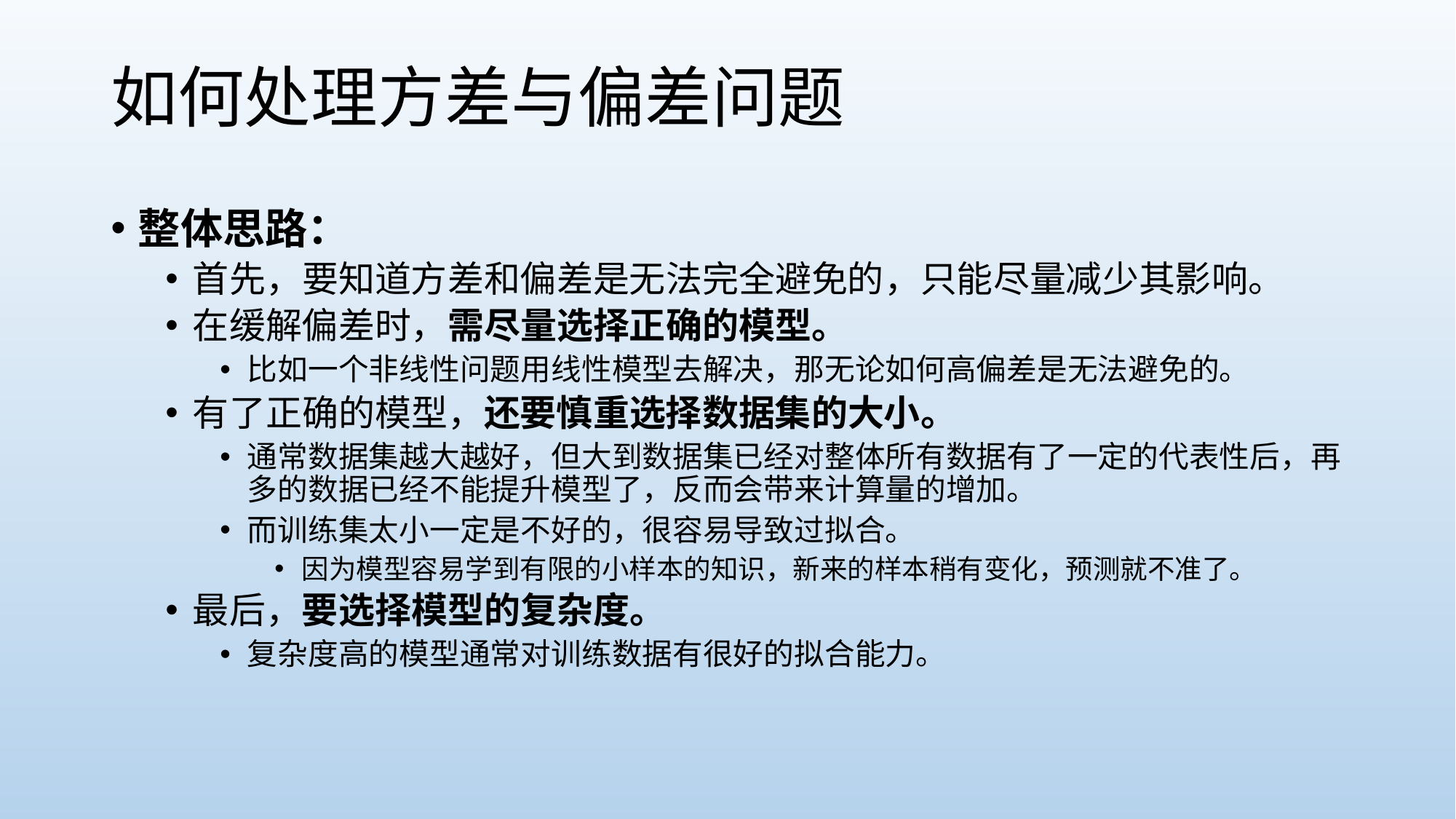

# 如何处理方差与偏差问题
整体思路：
首先，要知道方差和偏差是无法完全避免的，只能尽量减少其影响。
在缓解偏差时，需尽量选择正确的模型。
比如一个非线性问题用线性模型去解决，那无论如何高偏差是无法避免的。
有了正确的模型，还要慎重选择数据集的大小。
通常数据集越大越好，但大到数据集已经对整体所有数据有了一定的代表性后，再多的数据已经不能提升模型了，反而会带来计算量的增加。
而训练集太小一定是不好的，很容易导致过拟合。
因为模型容易学到有限的小样本的知识，新来的样本稍有变化，预测就不准了。
最后，要选择模型的复杂度。
复杂度高的模型通常对训练数据有很好的拟合能力。